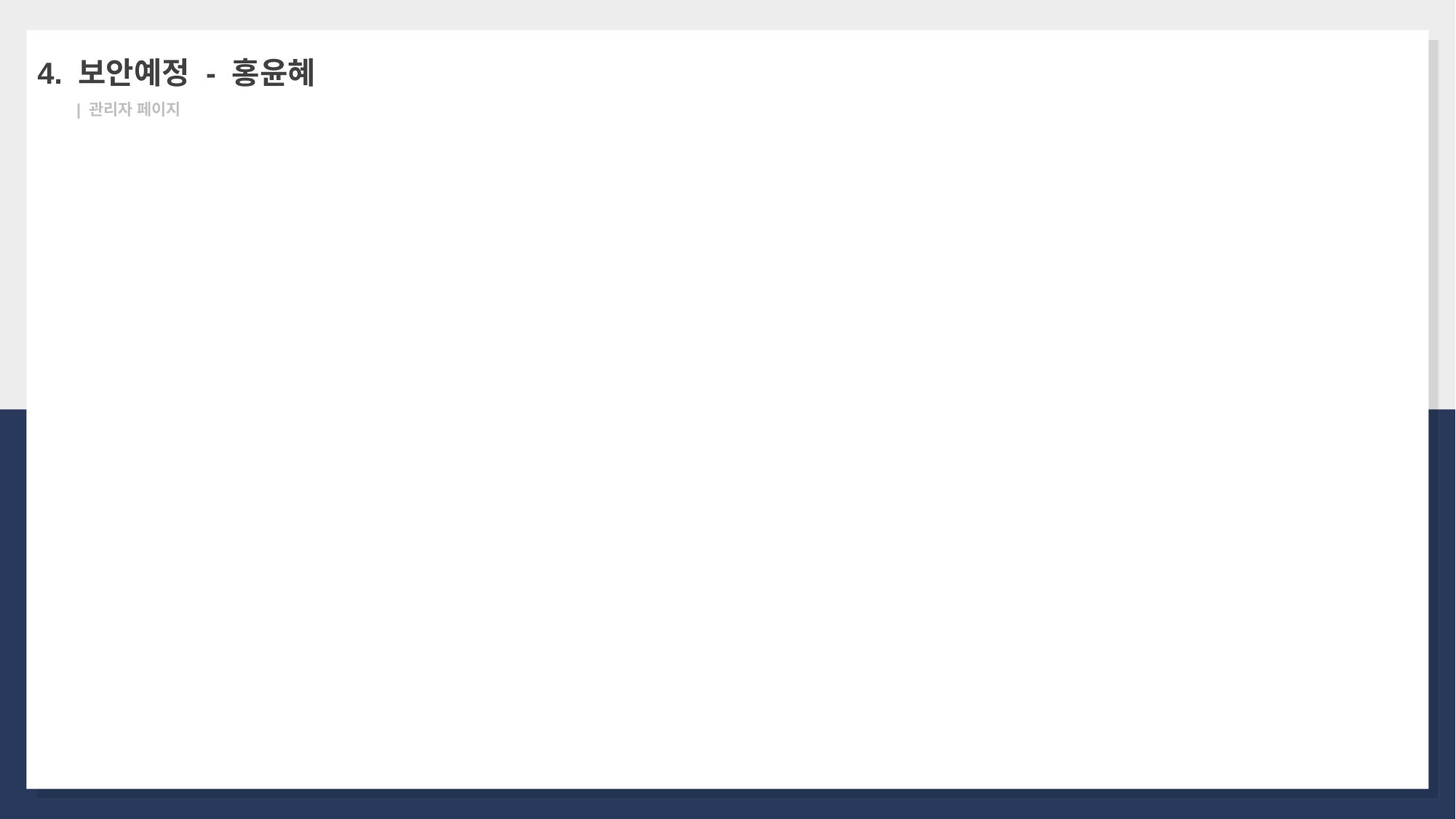

4. 보안예정 - 홍윤혜
              | 관리자 페이지